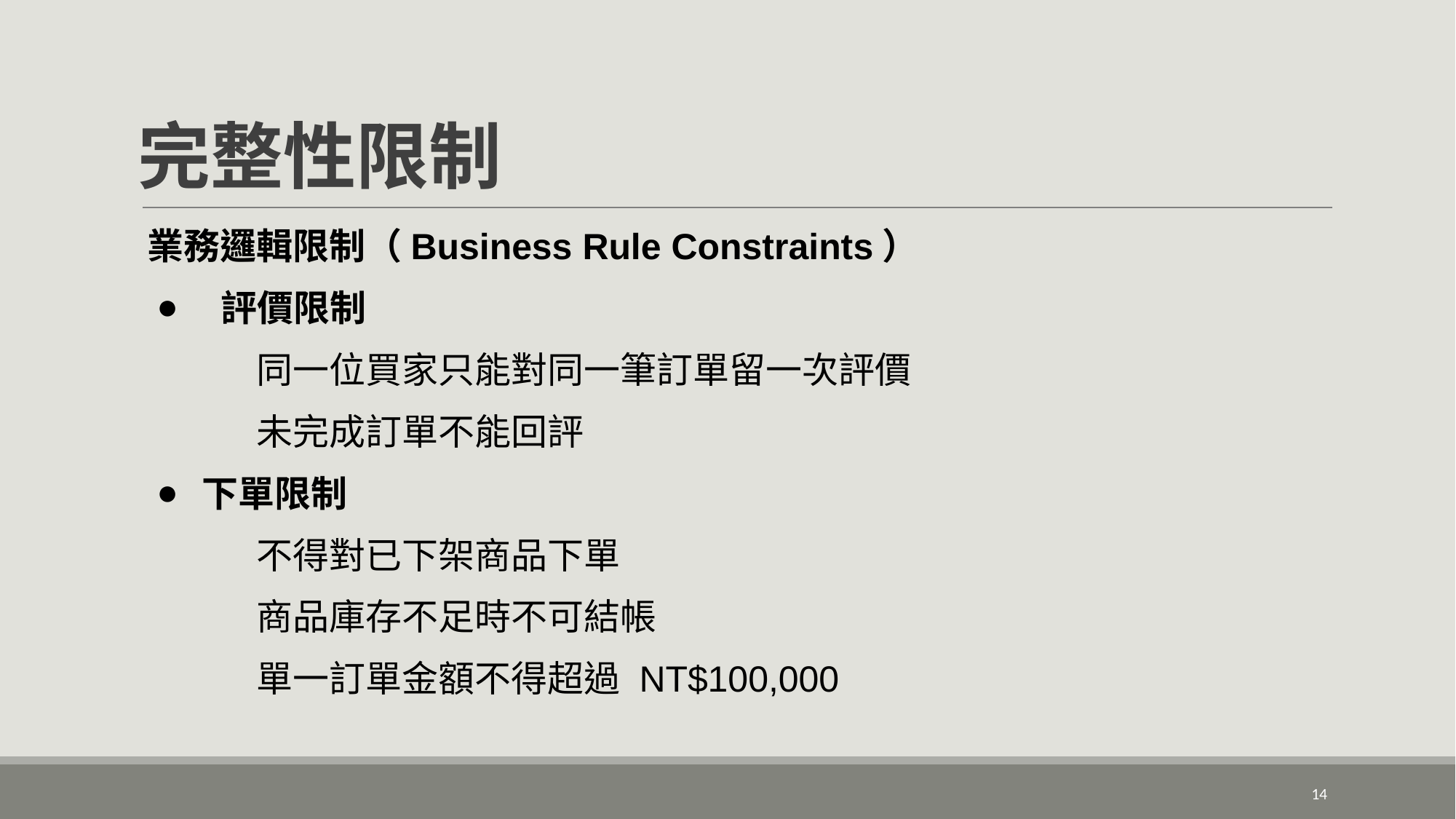

# 完整性限制
業務邏輯限制（Business Rule Constraints）
 評價限制
同一位買家只能對同一筆訂單留一次評價
未完成訂單不能回評
下單限制
不得對已下架商品下單
商品庫存不足時不可結帳
單一訂單金額不得超過 NT$100,000

14